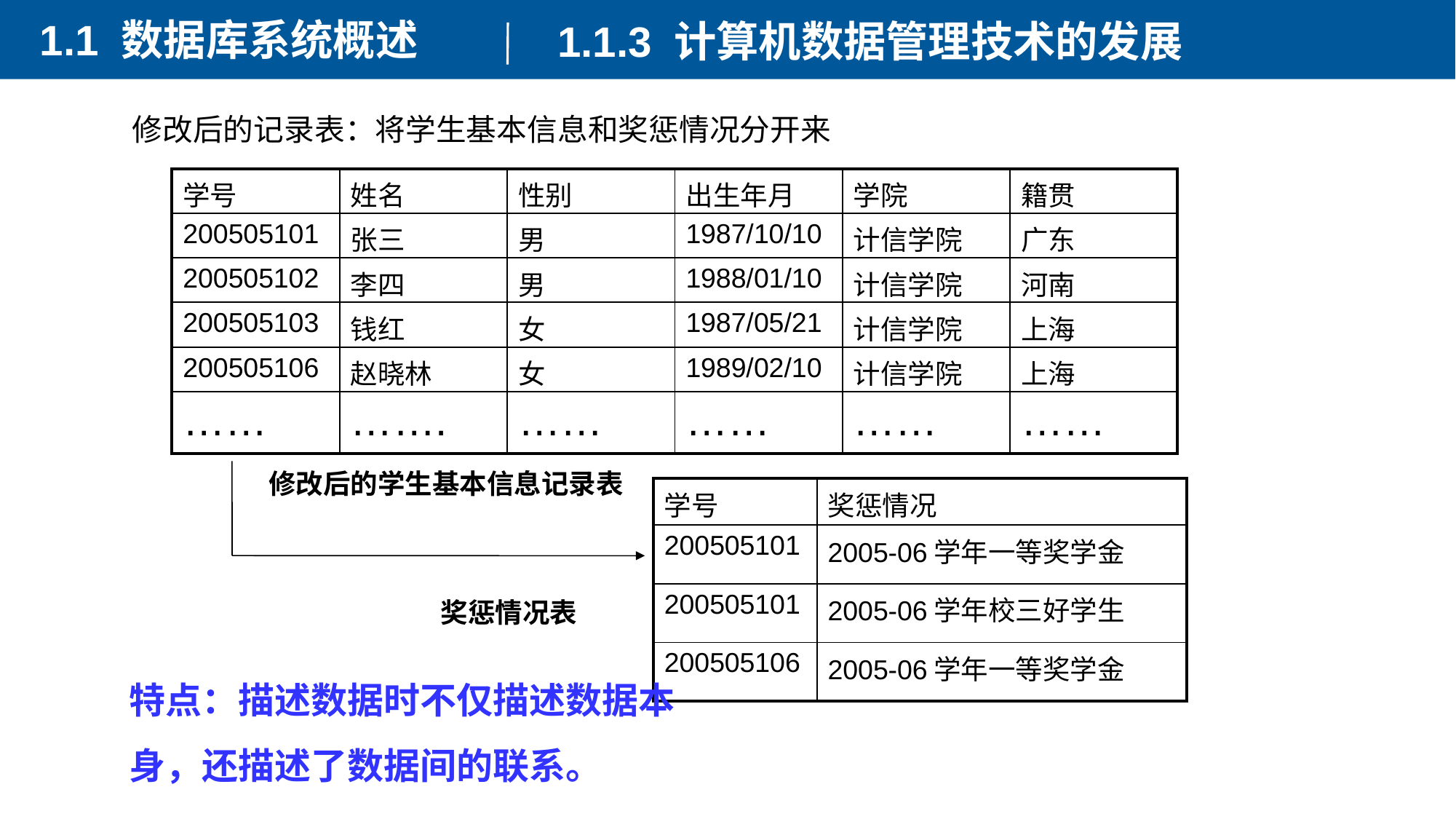

1.1 数据库系统概述
1.1.3 计算机数据管理技术的发展
修改后的记录表：将学生基本信息和奖惩情况分开来
| 学号 | 姓名 | 性别 | 出生年月 | 学院 | 籍贯 |
| --- | --- | --- | --- | --- | --- |
| 200505101 | 张三 | 男 | 1987/10/10 | 计信学院 | 广东 |
| 200505102 | 李四 | 男 | 1988/01/10 | 计信学院 | 河南 |
| 200505103 | 钱红 | 女 | 1987/05/21 | 计信学院 | 上海 |
| 200505106 | 赵晓林 | 女 | 1989/02/10 | 计信学院 | 上海 |
| …… | ……. | …… | …… | …… | …… |

修改后的学生基本信息记录表
| 学号 | 奖惩情况 |
| --- | --- |
| 200505101 | 2005-06学年一等奖学金 |
| 200505101 | 2005-06学年校三好学生 |
| 200505106 | 2005-06学年一等奖学金 |

奖惩情况表
特点：描述数据时不仅描述数据本身，还描述了数据间的联系。